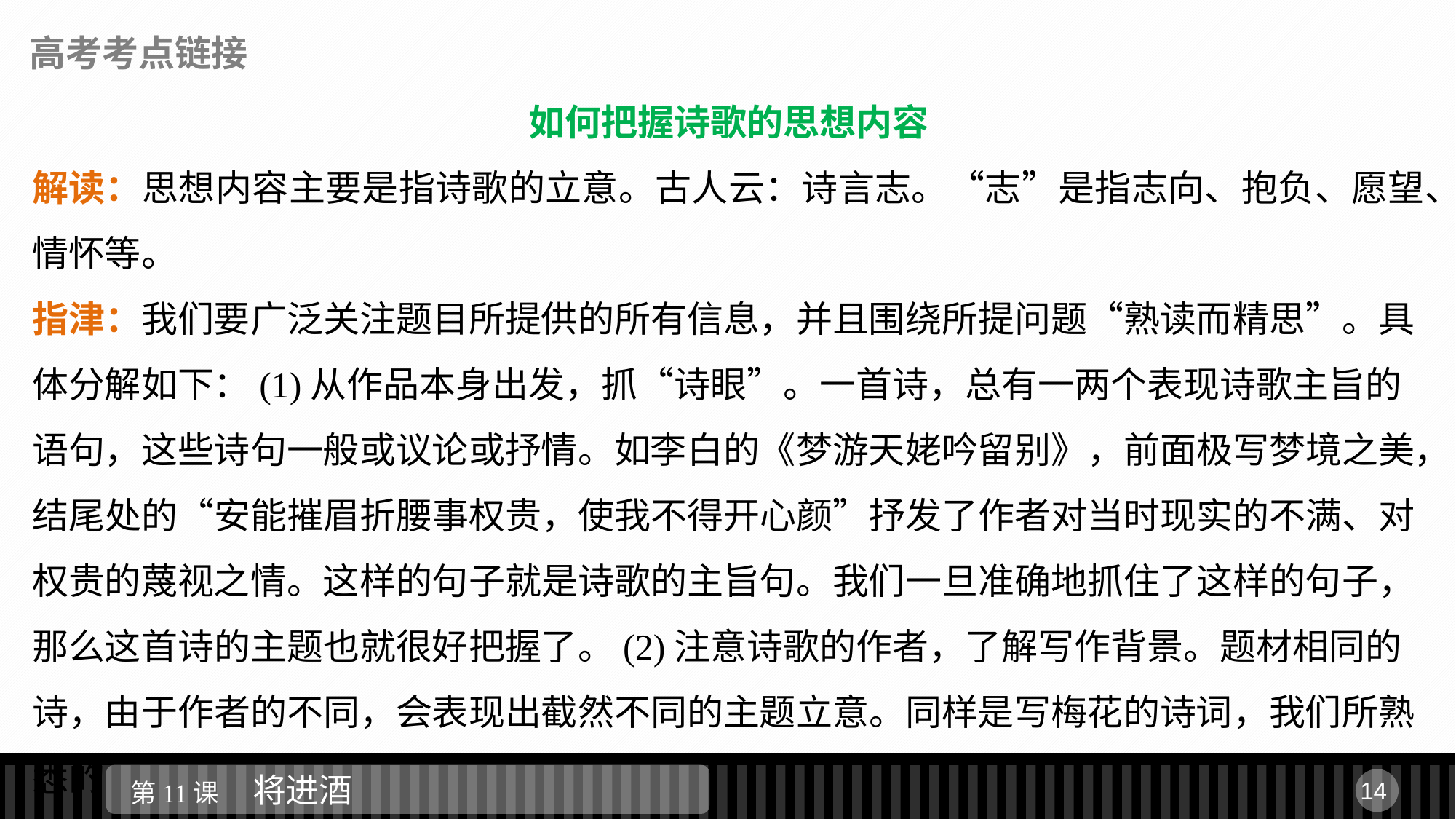

高考考点链接
如何把握诗歌的思想内容
解读：思想内容主要是指诗歌的立意。古人云：诗言志。“志”是指志向、抱负、愿望、情怀等。
指津：我们要广泛关注题目所提供的所有信息，并且围绕所提问题“熟读而精思”。具体分解如下：(1)从作品本身出发，抓“诗眼”。一首诗，总有一两个表现诗歌主旨的语句，这些诗句一般或议论或抒情。如李白的《梦游天姥吟留别》，前面极写梦境之美，结尾处的“安能摧眉折腰事权贵，使我不得开心颜”抒发了作者对当时现实的不满、对权贵的蔑视之情。这样的句子就是诗歌的主旨句。我们一旦准确地抓住了这样的句子，那么这首诗的主题也就很好把握了。(2)注意诗歌的作者，了解写作背景。题材相同的诗，由于作者的不同，会表现出截然不同的主题立意。同样是写梅花的诗词，我们所熟悉的